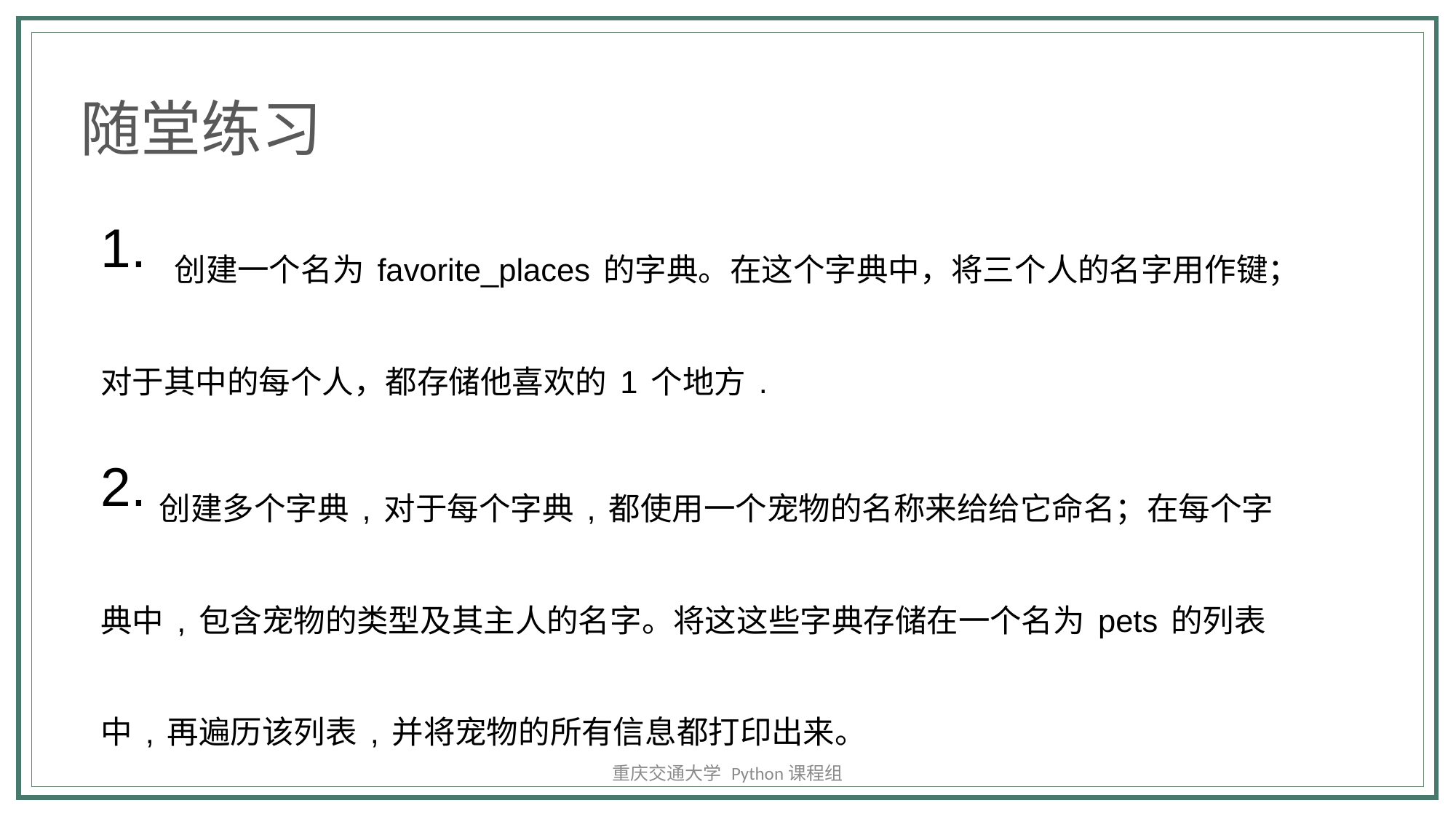

随堂练习
1. 创建一个名为favorite_places的字典。在这个字典中，将三个人的名字用作键；对于其中的每个人，都存储他喜欢的1个地方.
2.创建多个字典,对于每个字典,都使用一个宠物的名称来给给它命名；在每个字典中,包含宠物的类型及其主人的名字。将这这些字典存储在一个名为pets的列表中,再遍历该列表,并将宠物的所有信息都打印出来。
重庆交通大学 Python课程组